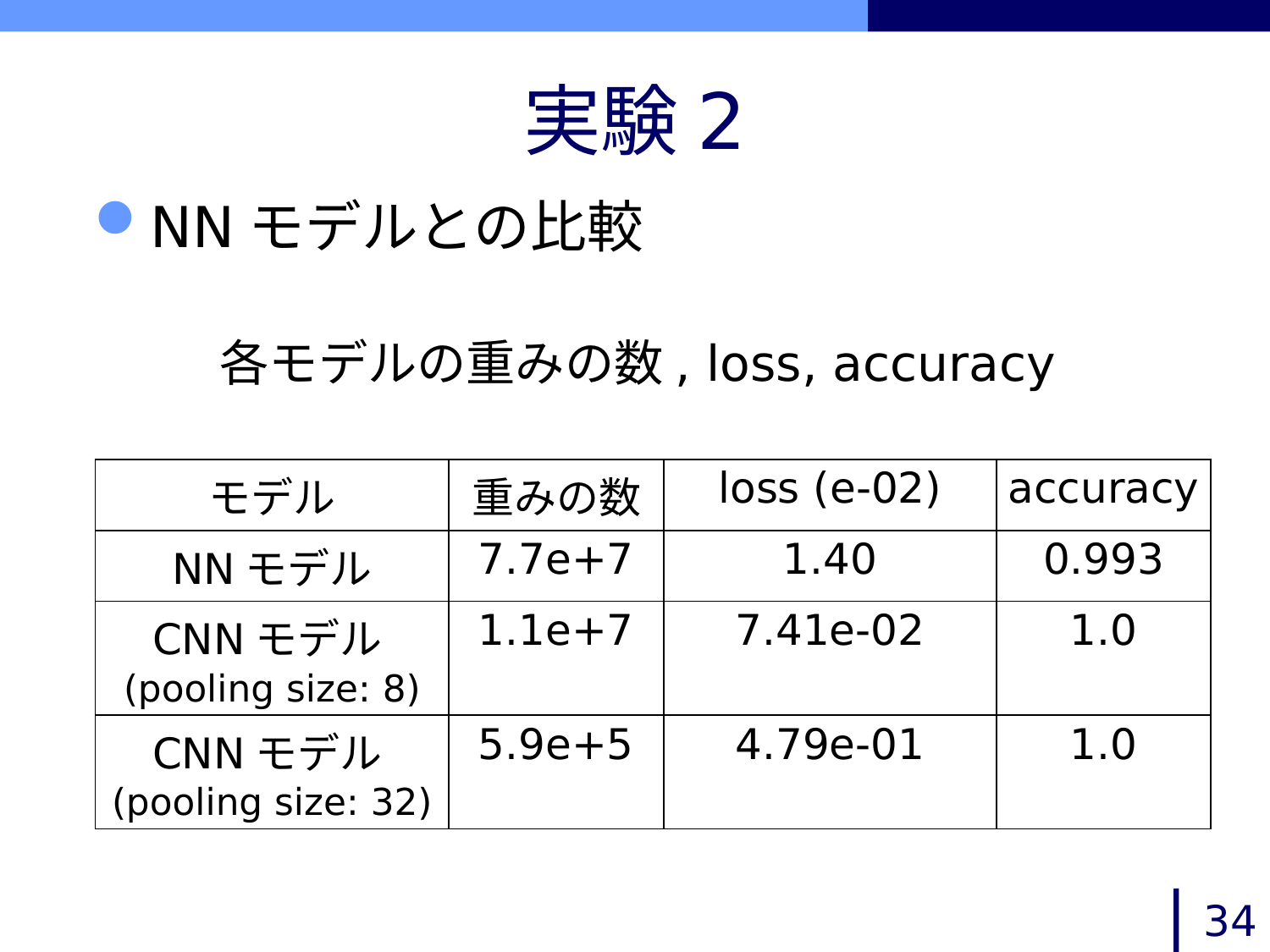

# 実験2
NNモデルとの比較
各モデルの重みの数, loss, accuracy
| モデル | 重みの数 | loss (e-02) | accuracy |
| --- | --- | --- | --- |
| NNモデル | 7.7e+7 | 1.40 | 0.993 |
| CNNモデル (pooling size: 8) | 1.1e+7 | 7.41e-02 | 1.0 |
| CNNモデル (pooling size: 32) | 5.9e+5 | 4.79e-01 | 1.0 |
34